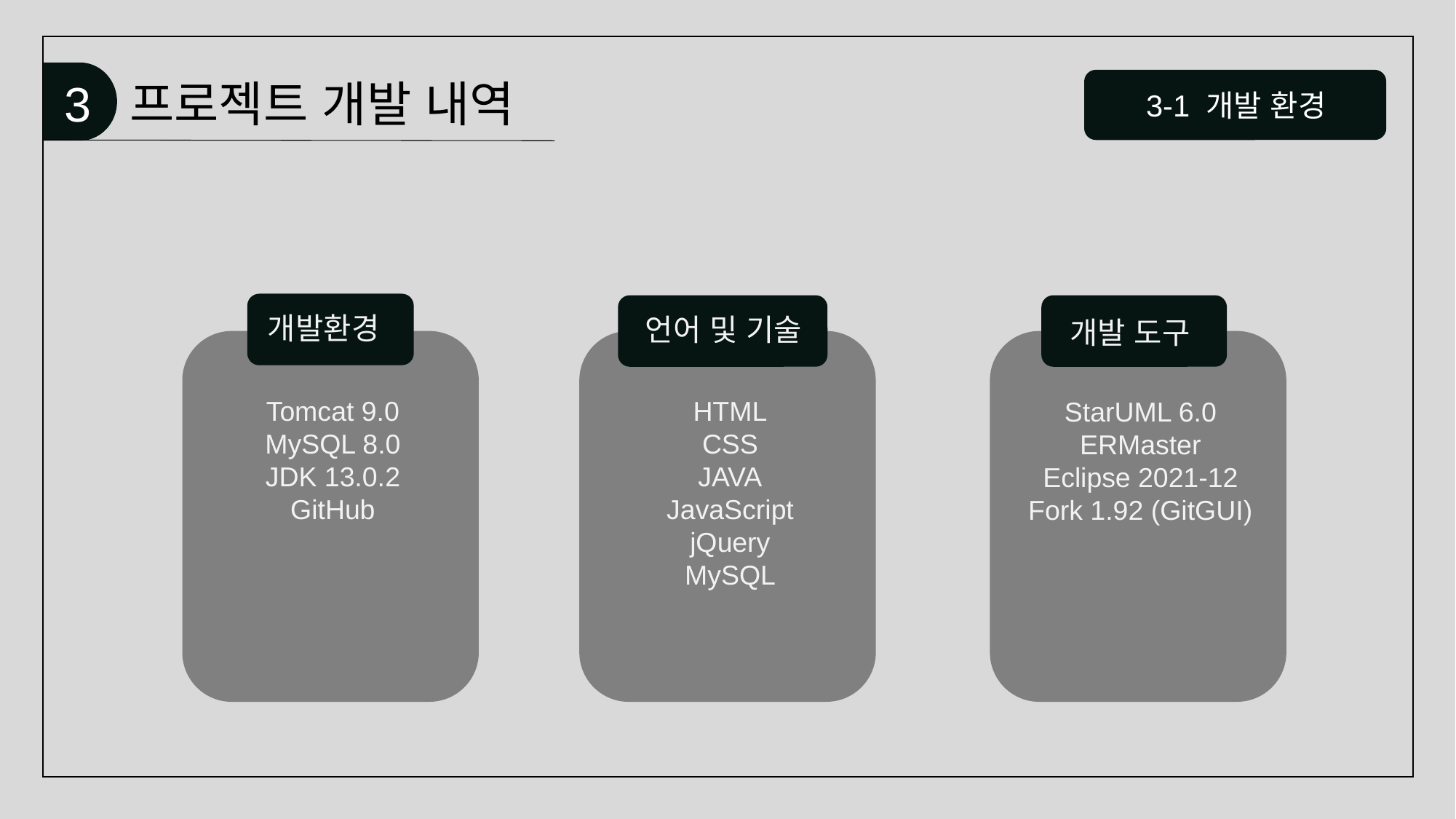

3  프로젝트 개발 내역

3-1 개발 환경

개발환경
언어 및 기술
개발 도구

Tomcat 9.0
MySQL 8.0
JDK 13.0.2
GitHub
HTML
CSS
JAVA
JavaScript
jQuery
MySQL
StarUML 6.0
ERMaster
Eclipse 2021-12
Fork 1.92 (GitGUI)